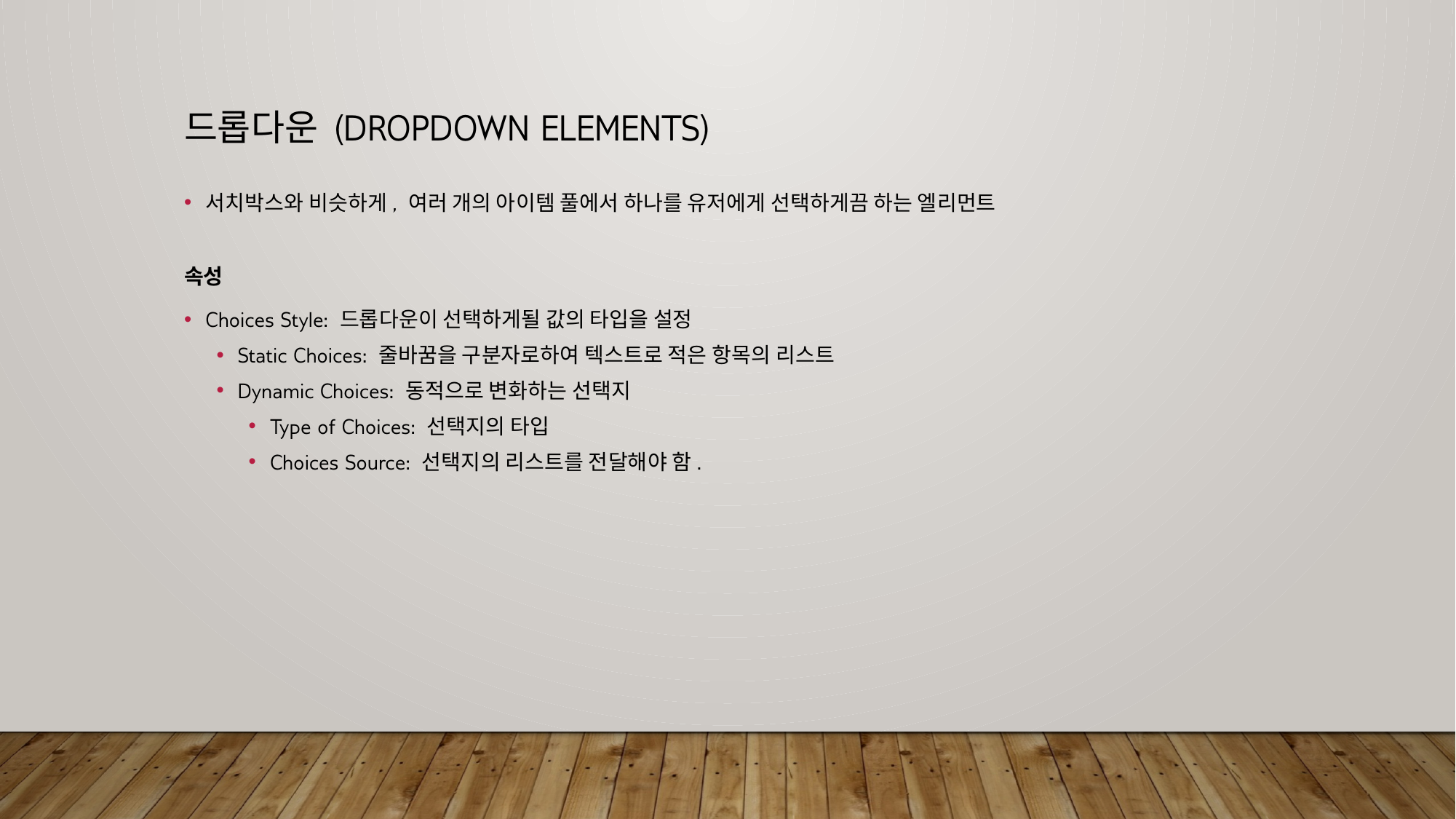

# 드롭다운 (Dropdown elements)
서치박스와 비슷하게, 여러 개의 아이템 풀에서 하나를 유저에게 선택하게끔 하는 엘리먼트
속성
Choices Style: 드롭다운이 선택하게될 값의 타입을 설정
Static Choices: 줄바꿈을 구분자로하여 텍스트로 적은 항목의 리스트
Dynamic Choices: 동적으로 변화하는 선택지
Type of Choices: 선택지의 타입
Choices Source: 선택지의 리스트를 전달해야 함.